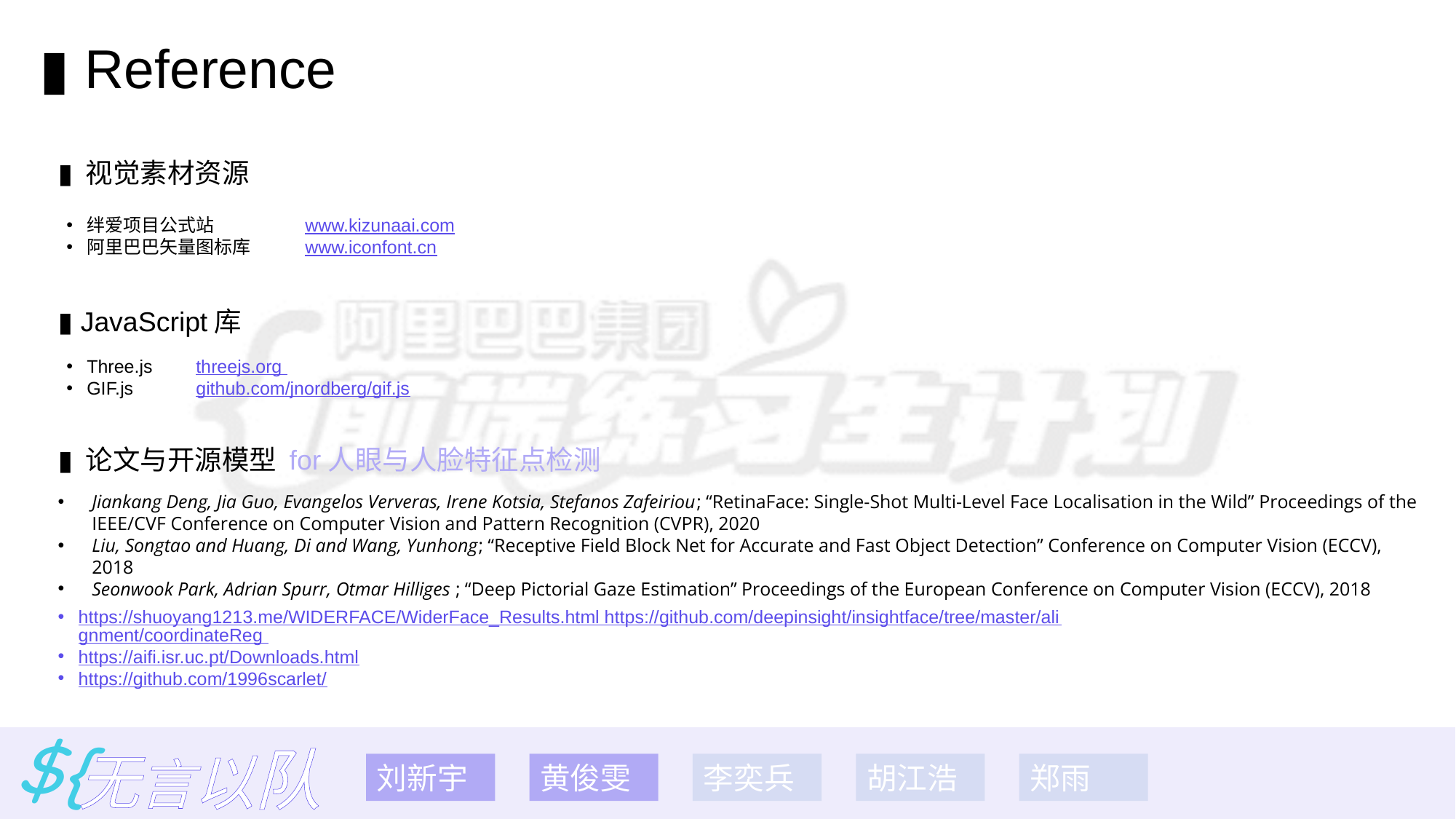

▮ Reference
▮ 视觉素材资源
绊爱项目公式站 	www.kizunaai.com
阿里巴巴矢量图标库 	www.iconfont.cn
▮ JavaScript库
Three.js 	threejs.org
GIF.js 	github.com/jnordberg/gif.js
▮ 论文与开源模型 for人眼与人脸特征点检测
Jiankang Deng, Jia Guo, Evangelos Ververas, Irene Kotsia, Stefanos Zafeiriou; “RetinaFace: Single-Shot Multi-Level Face Localisation in the Wild” Proceedings of the IEEE/CVF Conference on Computer Vision and Pattern Recognition (CVPR), 2020
Liu, Songtao and Huang, Di and Wang, Yunhong; “Receptive Field Block Net for Accurate and Fast Object Detection” Conference on Computer Vision (ECCV), 2018
Seonwook Park, Adrian Spurr, Otmar Hilliges ; “Deep Pictorial Gaze Estimation” Proceedings of the European Conference on Computer Vision (ECCV), 2018
https://shuoyang1213.me/WIDERFACE/WiderFace_Results.html https://github.com/deepinsight/insightface/tree/master/alignment/coordinateReg
https://aifi.isr.uc.pt/Downloads.html
https://github.com/1996scarlet/
${
无言以队

黄俊雯
刘新宇
李奕兵
胡江浩
郑雨